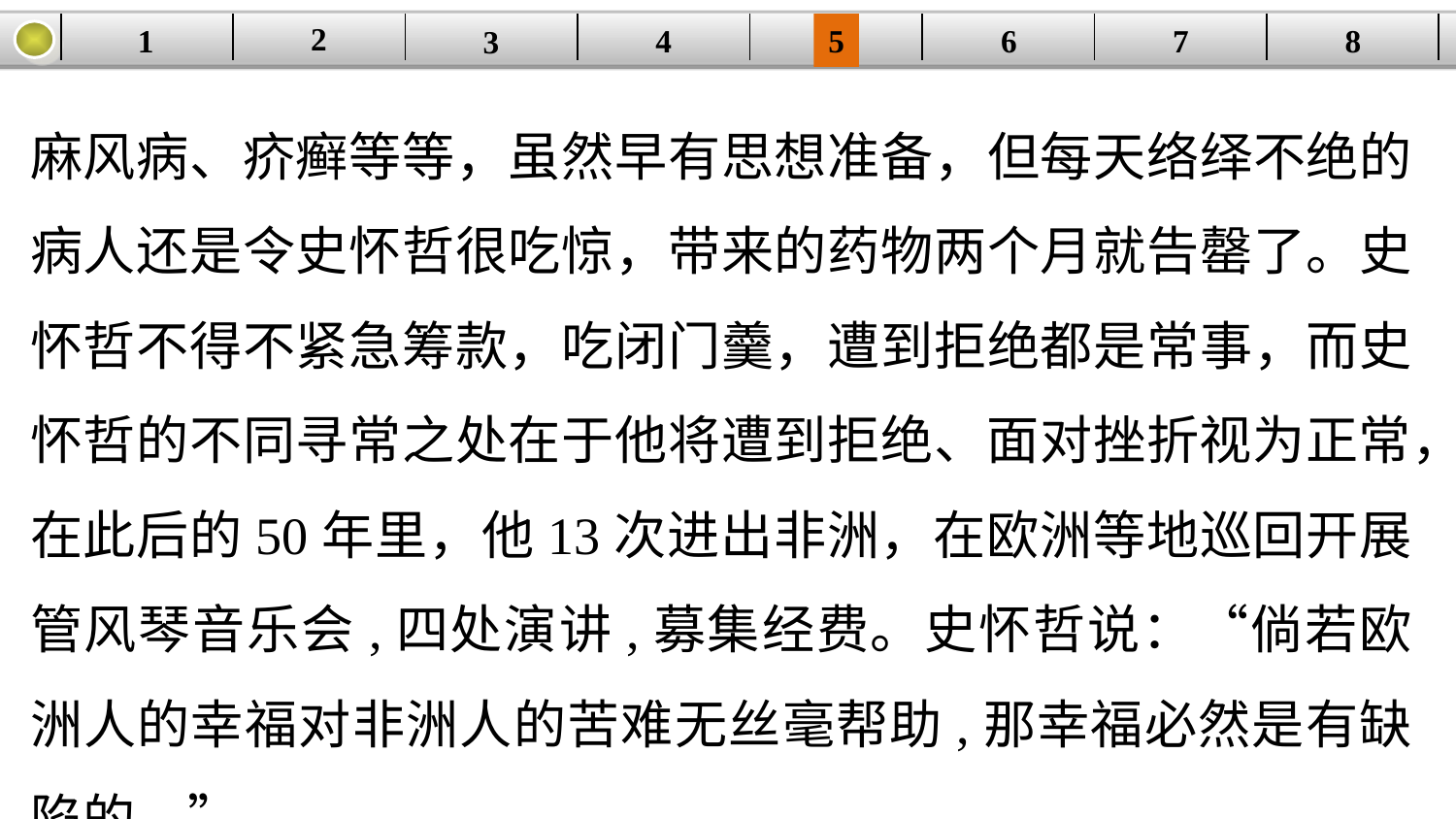

2
1
8
7
6
|  |  |  |  |  |  |  |  |
| --- | --- | --- | --- | --- | --- | --- | --- |
5
4
3

麻风病、疥癣等等，虽然早有思想准备，但每天络绎不绝的病人还是令史怀哲很吃惊，带来的药物两个月就告罄了。史怀哲不得不紧急筹款，吃闭门羹，遭到拒绝都是常事，而史怀哲的不同寻常之处在于他将遭到拒绝、面对挫折视为正常，在此后的50年里，他13次进出非洲，在欧洲等地巡回开展管风琴音乐会,四处演讲,募集经费。史怀哲说：“倘若欧洲人的幸福对非洲人的苦难无丝毫帮助,那幸福必然是有缺陷的。”